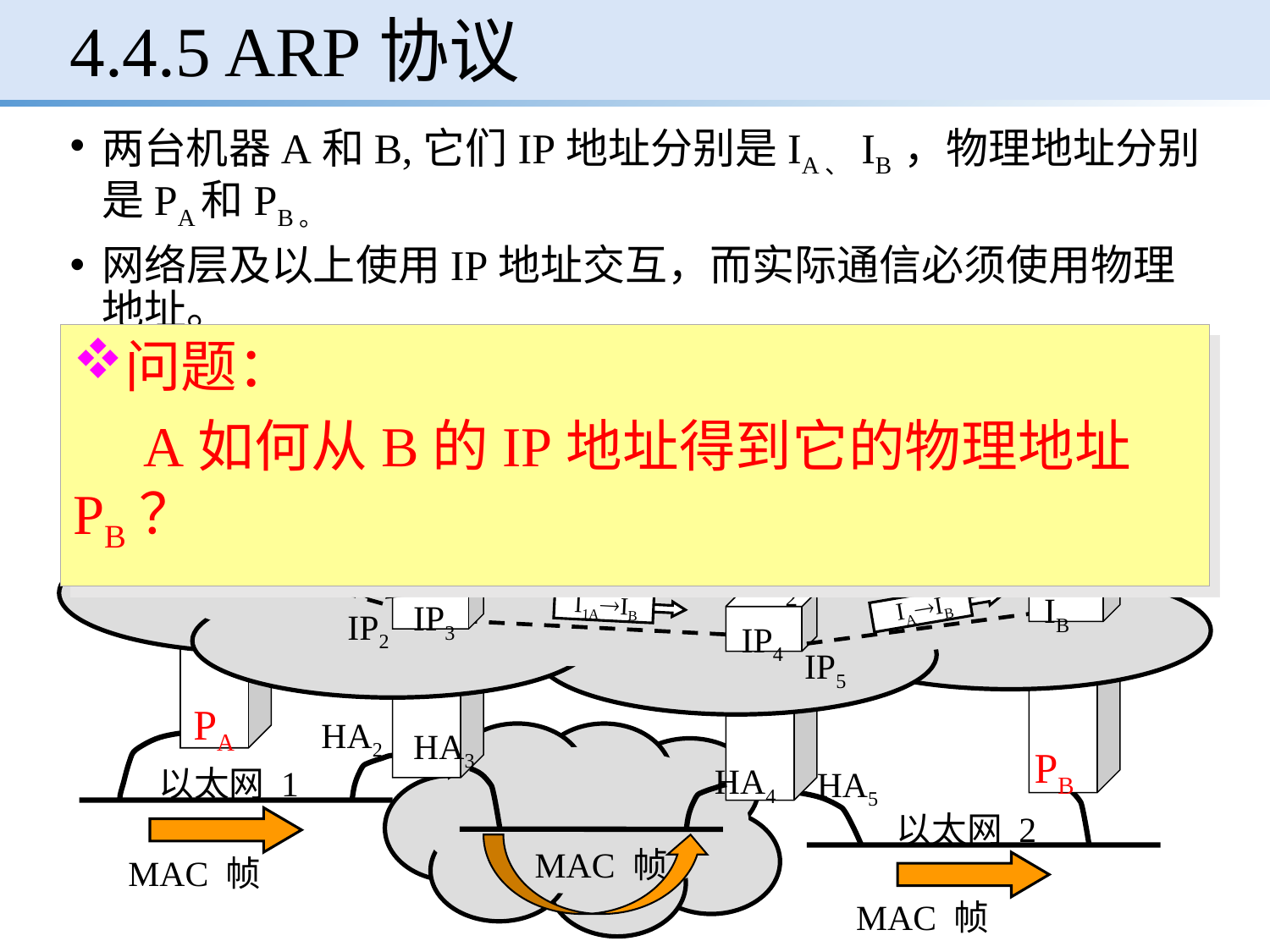

# 4.4.5 ARP协议
两台机器A和B,它们IP地址分别是IA、 IB ，物理地址分别是PA和PB。
网络层及以上使用IP地址交互，而实际通信必须使用物理地址。
问题：
     A如何从B的IP地址得到它的物理地址PB？

A
B
IP 层上的互联网

IP 数据报
R1
R2
IA
I1A→IB

IB
IA→IB

I1A→IB

IP3

IP2

IP4

IP5
PA
HA2
HA3

PB

HA4
以太网 1

HA5

以太网 2

MAC 帧
MAC 帧

MAC 帧